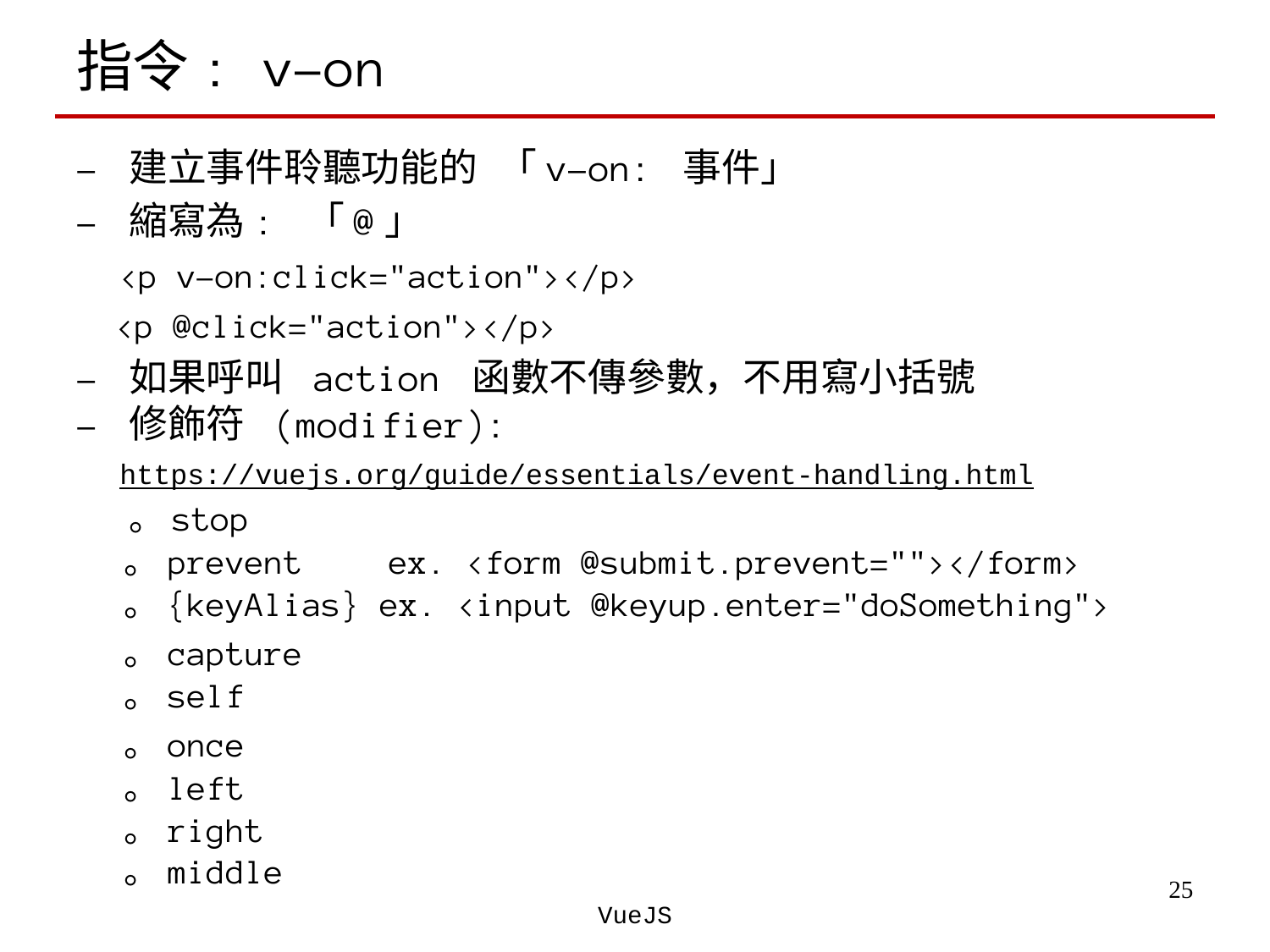

# 指令: v-on
- 建立事件聆聽功能的 「v-on: 事件」
- 縮寫為: 「@」
  <p v-on:click="action"></p>
  <p @click="action"></p>
- 如果呼叫 action 函數不傳參數，不用寫小括號
- 修飾符 (modifier):
  https://vuejs.org/guide/essentials/event-handling.html
  。stop
  。prevent	   ex. <form @submit.prevent=""></form>
  。{keyAlias} ex. <input @keyup.enter="doSomething">
  。capture
  。self
  。once
  。left
  。right
  。middle

25
VueJS